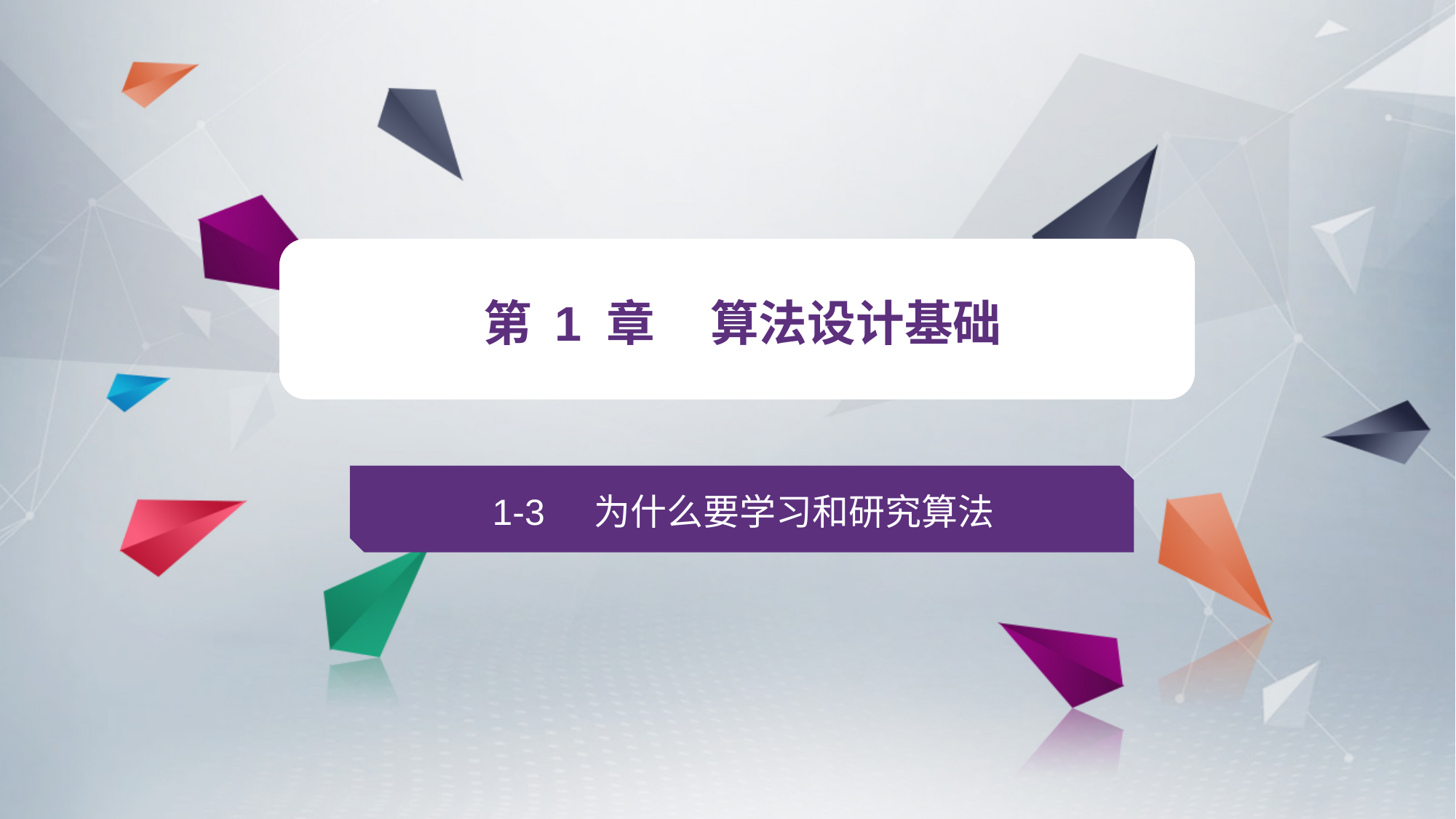

v
第 1 章     算法设计基础

1-3    为什么要学习和研究算法